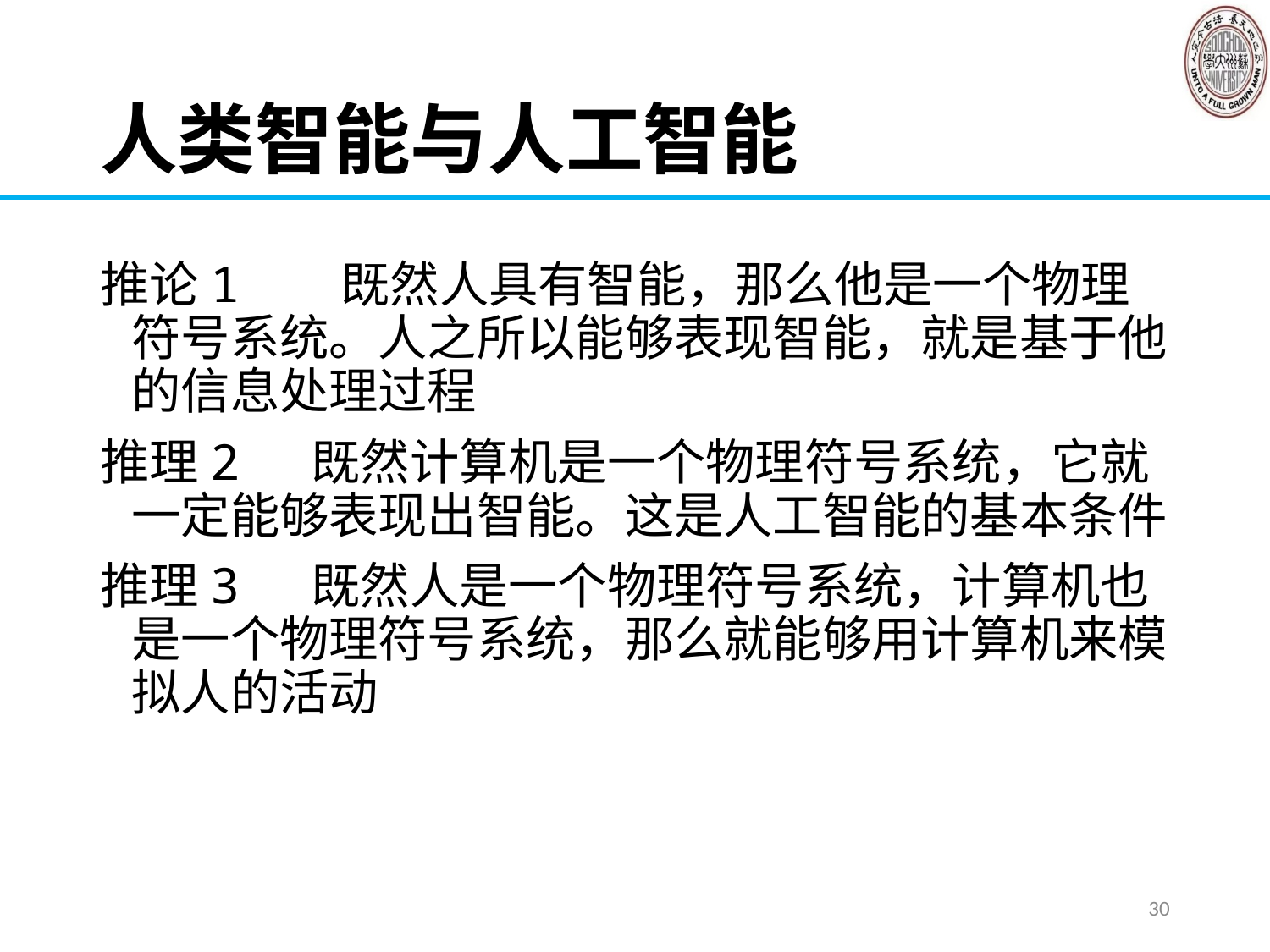

# 人类智能与人工智能
推论1   既然人具有智能，那么他是一个物理符号系统。人之所以能够表现智能，就是基于他的信息处理过程
推理2  既然计算机是一个物理符号系统，它就一定能够表现出智能。这是人工智能的基本条件
推理3  既然人是一个物理符号系统，计算机也是一个物理符号系统，那么就能够用计算机来模拟人的活动

30